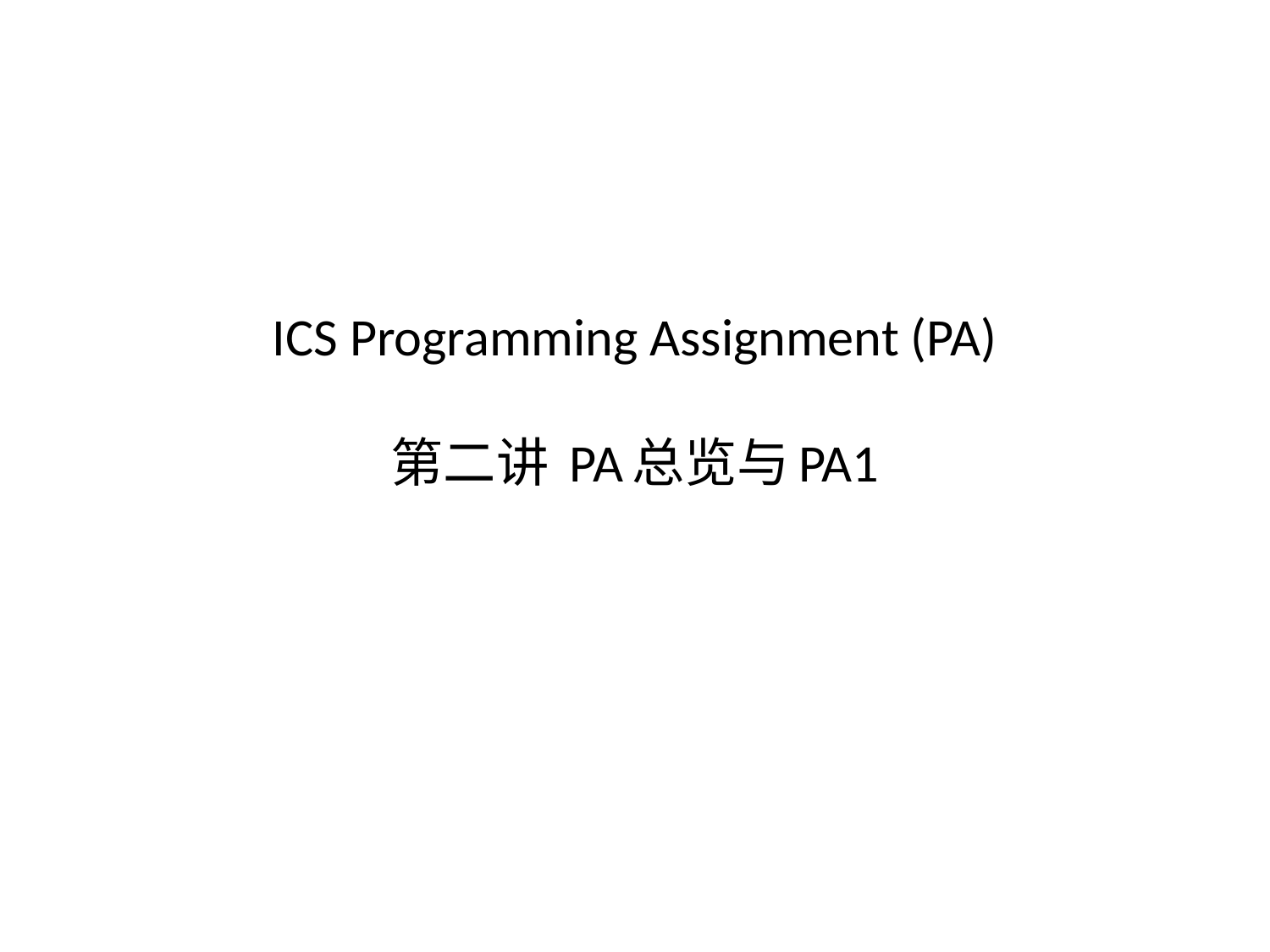

# ICS Programming Assignment (PA) 第二讲 PA总览与PA1